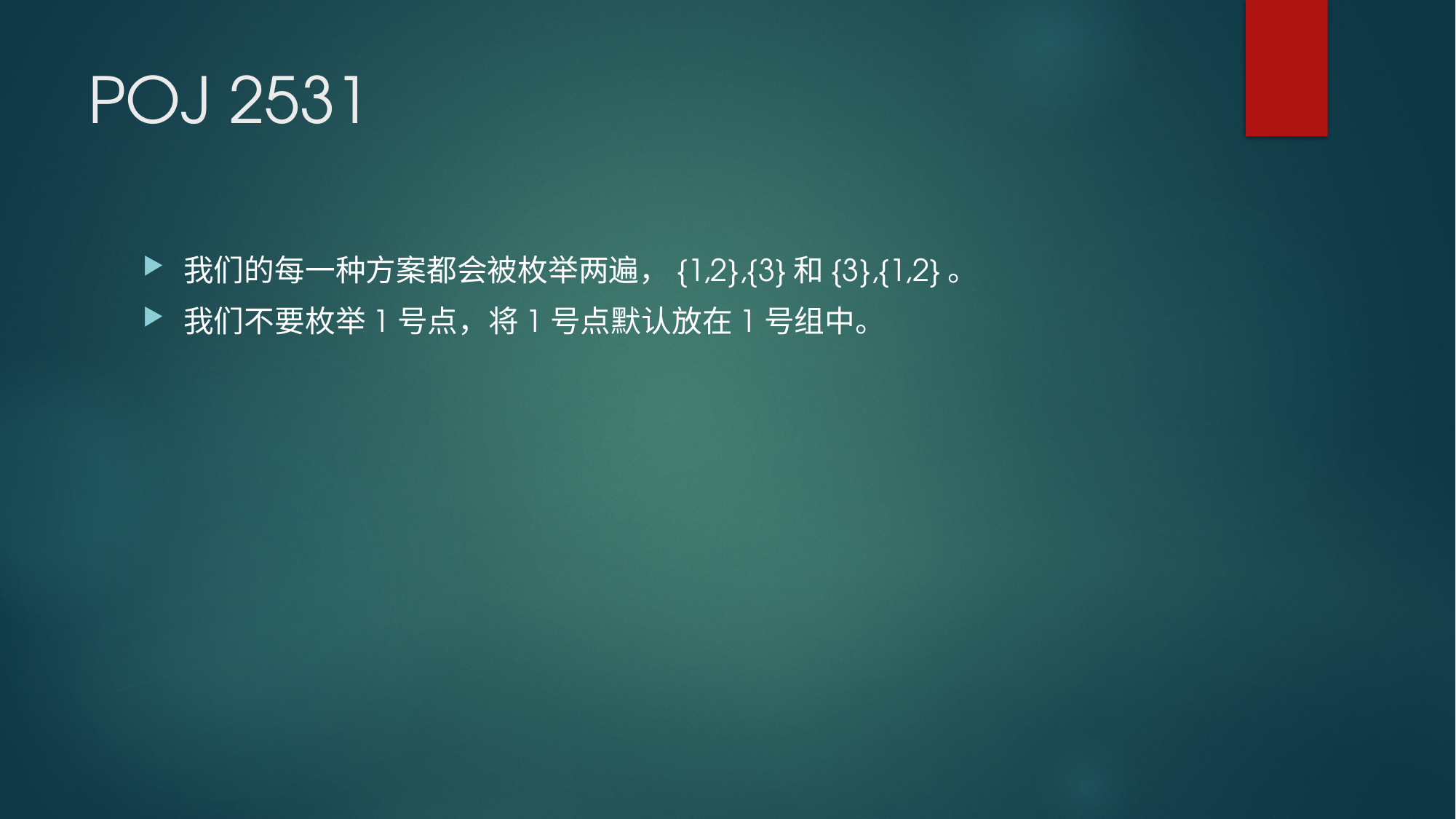

# POJ 2531
我们的每一种方案都会被枚举两遍，{1,2},{3}和{3},{1,2}。
我们不要枚举1号点，将1号点默认放在1号组中。